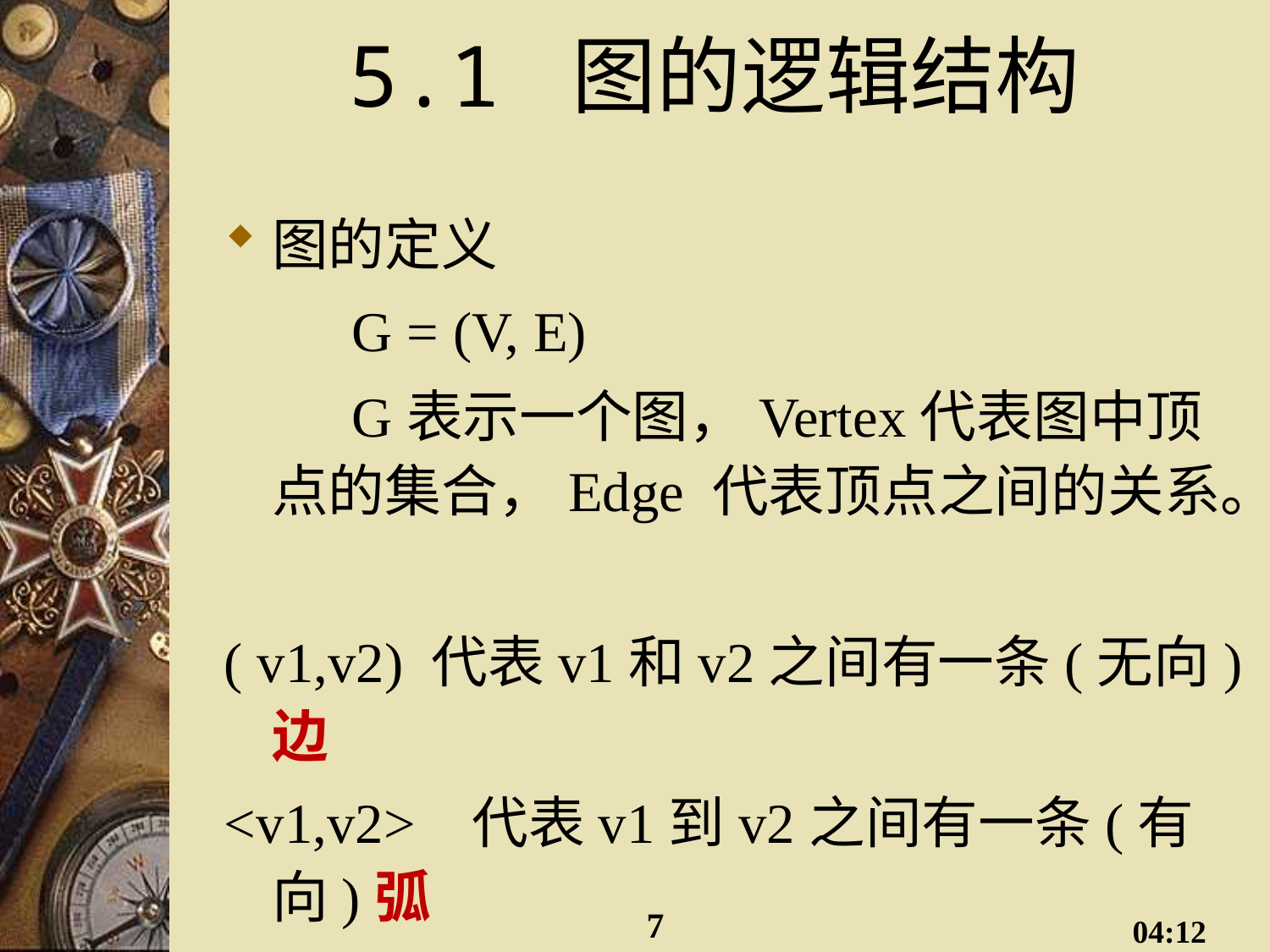

# 5.1 图的逻辑结构
图的定义
         G = (V, E)
         G表示一个图，Vertex代表图中顶点的集合，Edge 代表顶点之间的关系。

( v1,v2) 代表v1和v2之间有一条(无向)边
<v1,v2>   代表v1到v2之间有一条(有向)弧